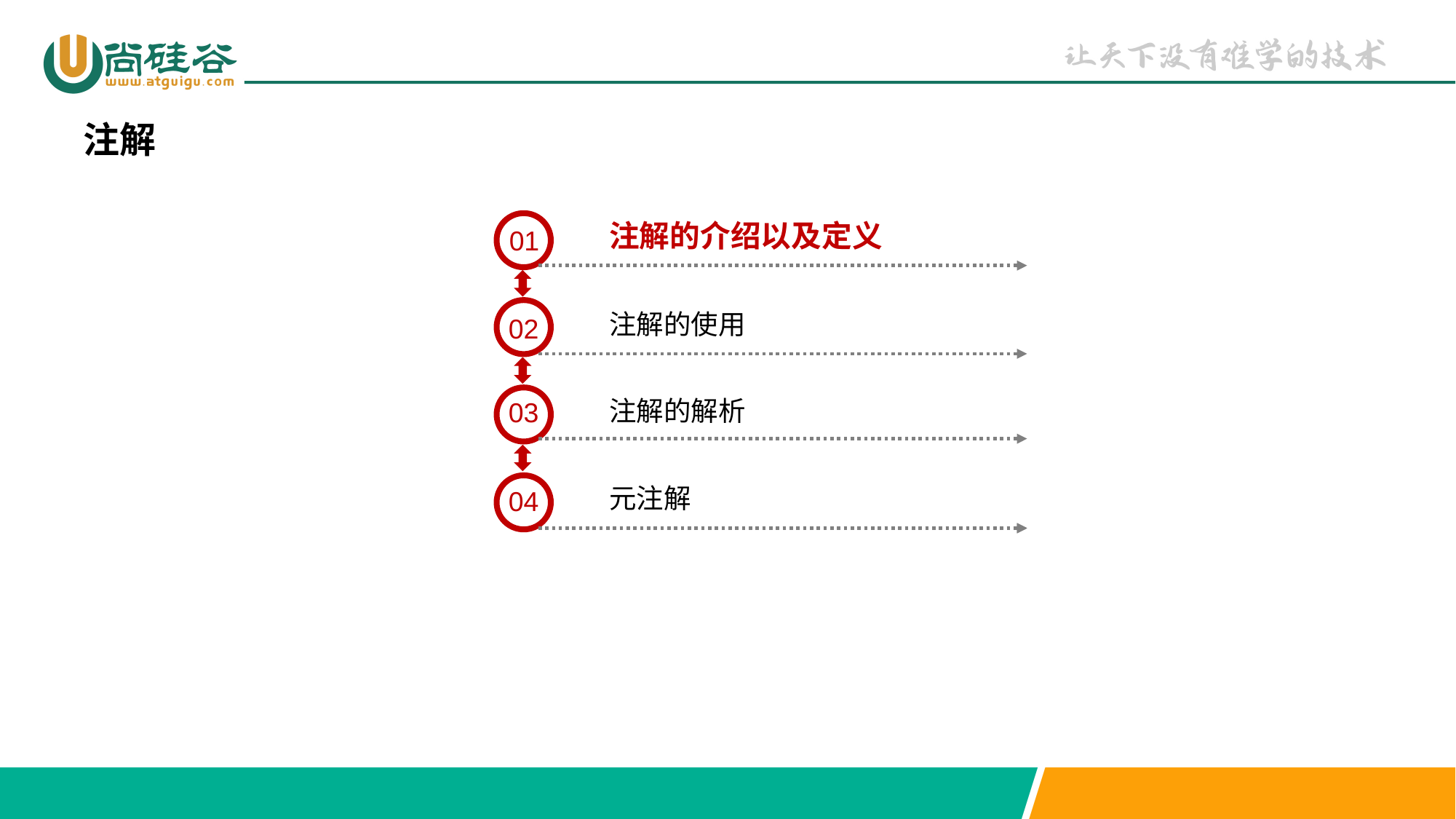

注解

注解的介绍以及定义
01

注解的使用
02

注解的解析
03

元注解
04